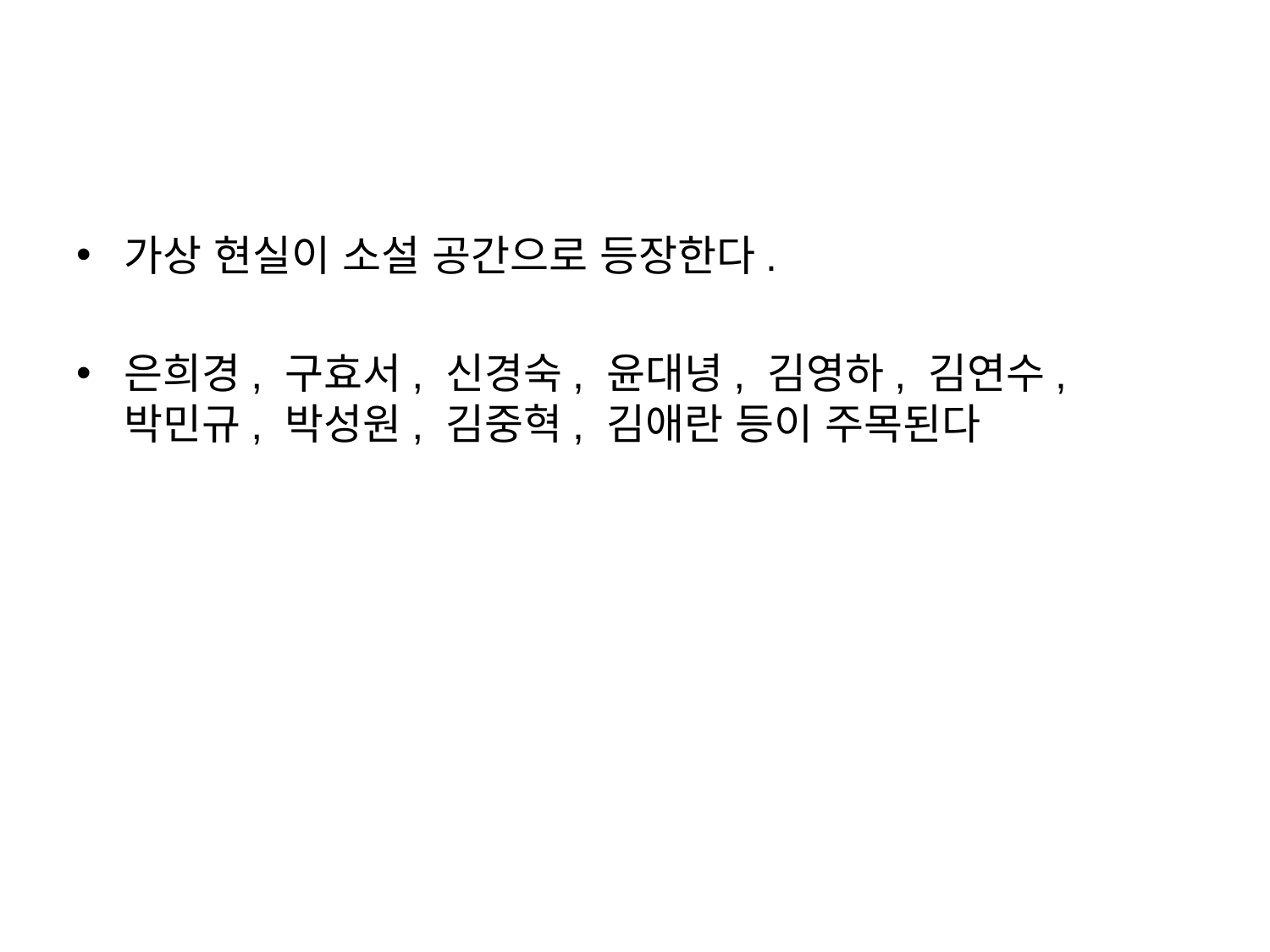

가상 현실이 소설 공간으로 등장한다.

은희경, 구효서, 신경숙, 윤대녕, 김영하, 김연수, 박민규, 박성원, 김중혁, 김애란 등이 주목된다